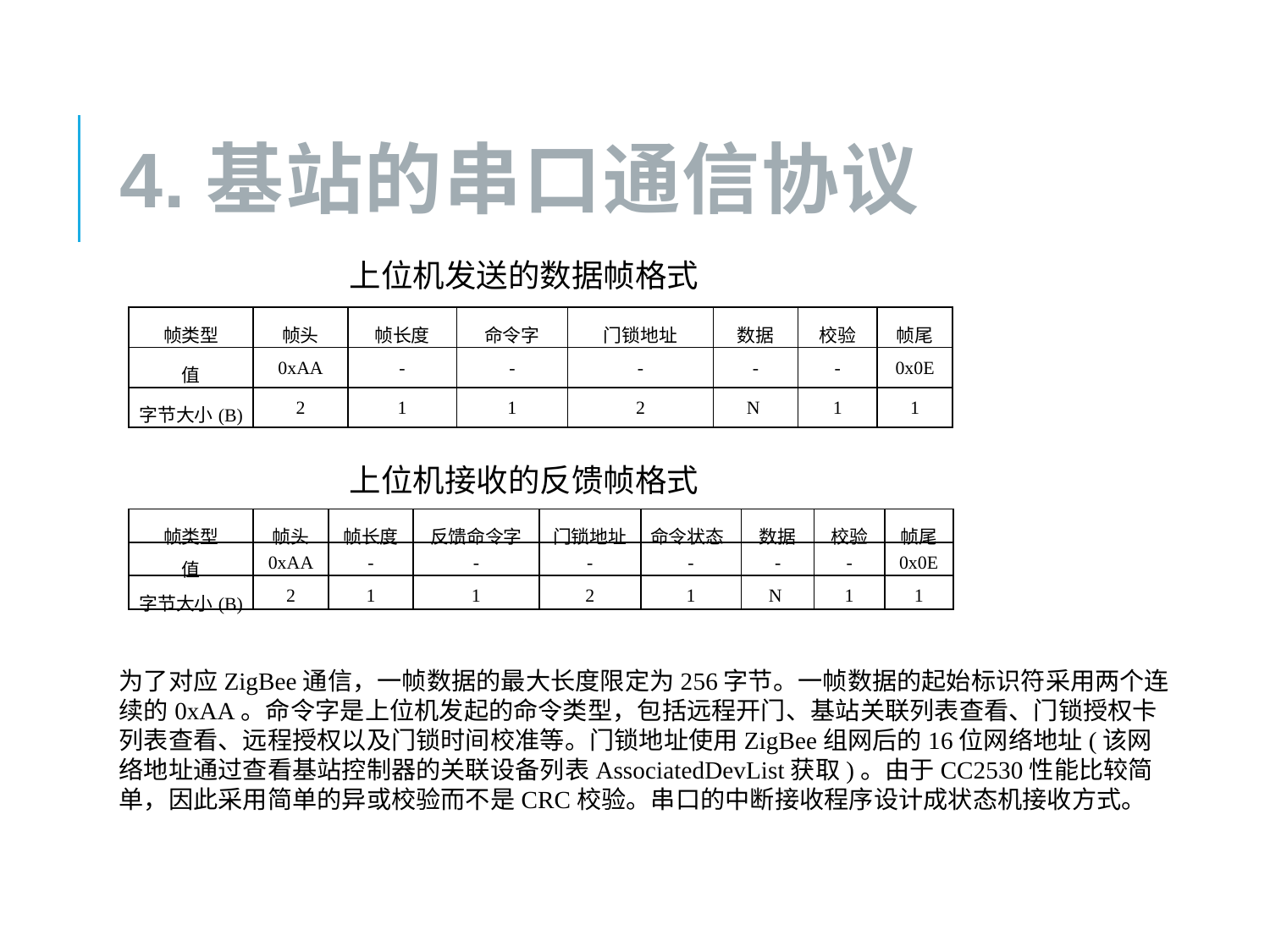

# 4.基站的串口通信协议

上位机发送的数据帧格式

| 帧类型 | 帧头 | 帧长度 | 命令字 | 门锁地址 | 数据 | 校验 | 帧尾 |
| --- | --- | --- | --- | --- | --- | --- | --- |
| 值 | 0xAA | - | - | - | - | - | 0x0E |
| 字节大小(B) | 2 | 1 | 1 | 2 | N | 1 | 1 |
上位机接收的反馈帧格式
| 帧类型 | 帧头 | 帧长度 | 反馈命令字 | 门锁地址 | 命令状态 | 数据 | 校验 | 帧尾 |
| --- | --- | --- | --- | --- | --- | --- | --- | --- |
| 值 | 0xAA | - | - | - | - | - | - | 0x0E |
| 字节大小(B) | 2 | 1 | 1 | 2 | 1 | N | 1 | 1 |
为了对应ZigBee通信，一帧数据的最大长度限定为256字节。一帧数据的起始标识符采用两个连续的0xAA。命令字是上位机发起的命令类型，包括远程开门、基站关联列表查看、门锁授权卡列表查看、远程授权以及门锁时间校准等。门锁地址使用ZigBee组网后的16位网络地址(该网络地址通过查看基站控制器的关联设备列表AssociatedDevList获取)。由于CC2530性能比较简单，因此采用简单的异或校验而不是CRC校验。串口的中断接收程序设计成状态机接收方式。